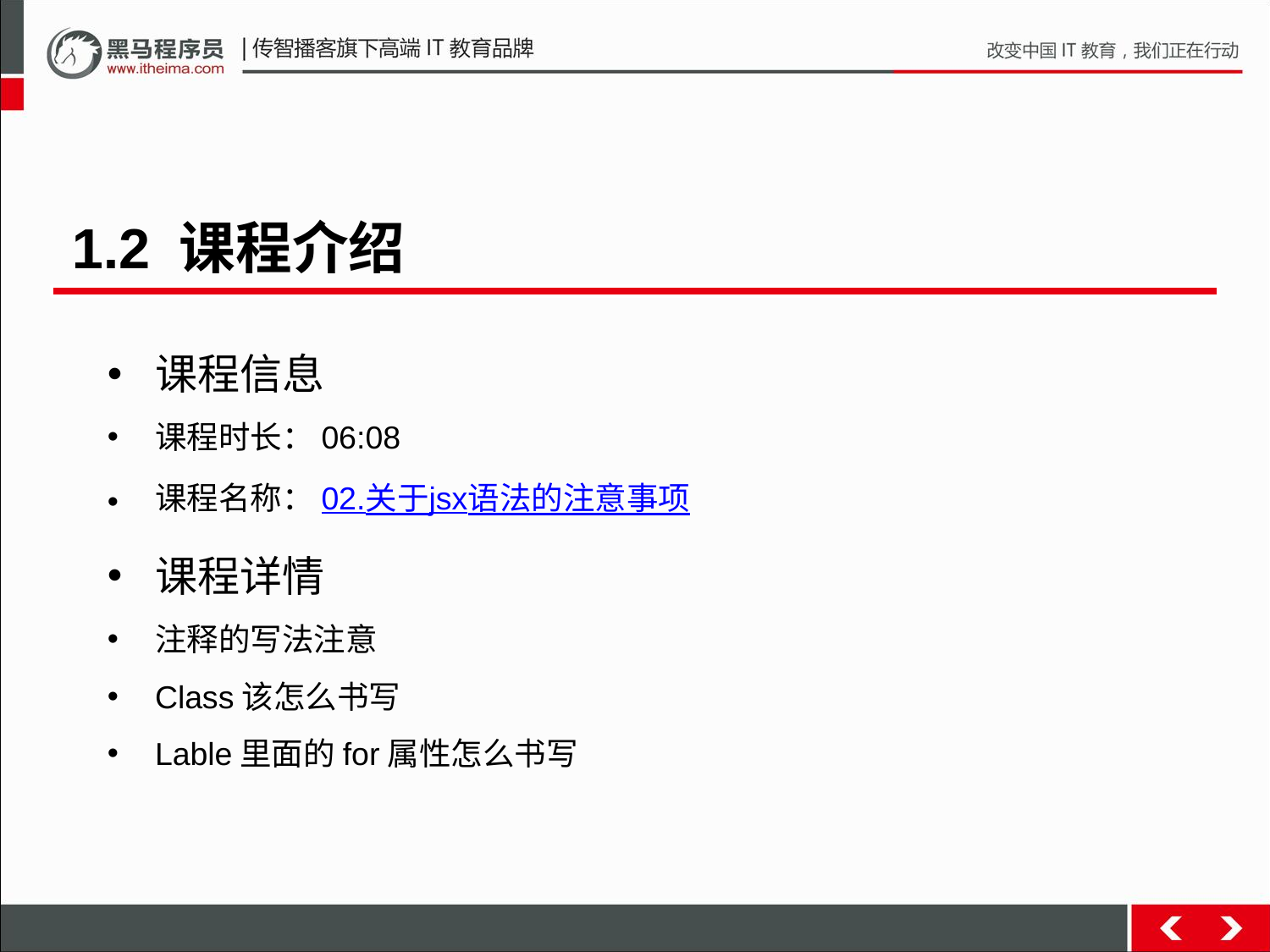

1.2 课程介绍
课程信息
课程时长：06:08
课程名称：02.关于jsx语法的注意事项
课程详情
注释的写法注意
Class该怎么书写
Lable里面的for属性怎么书写